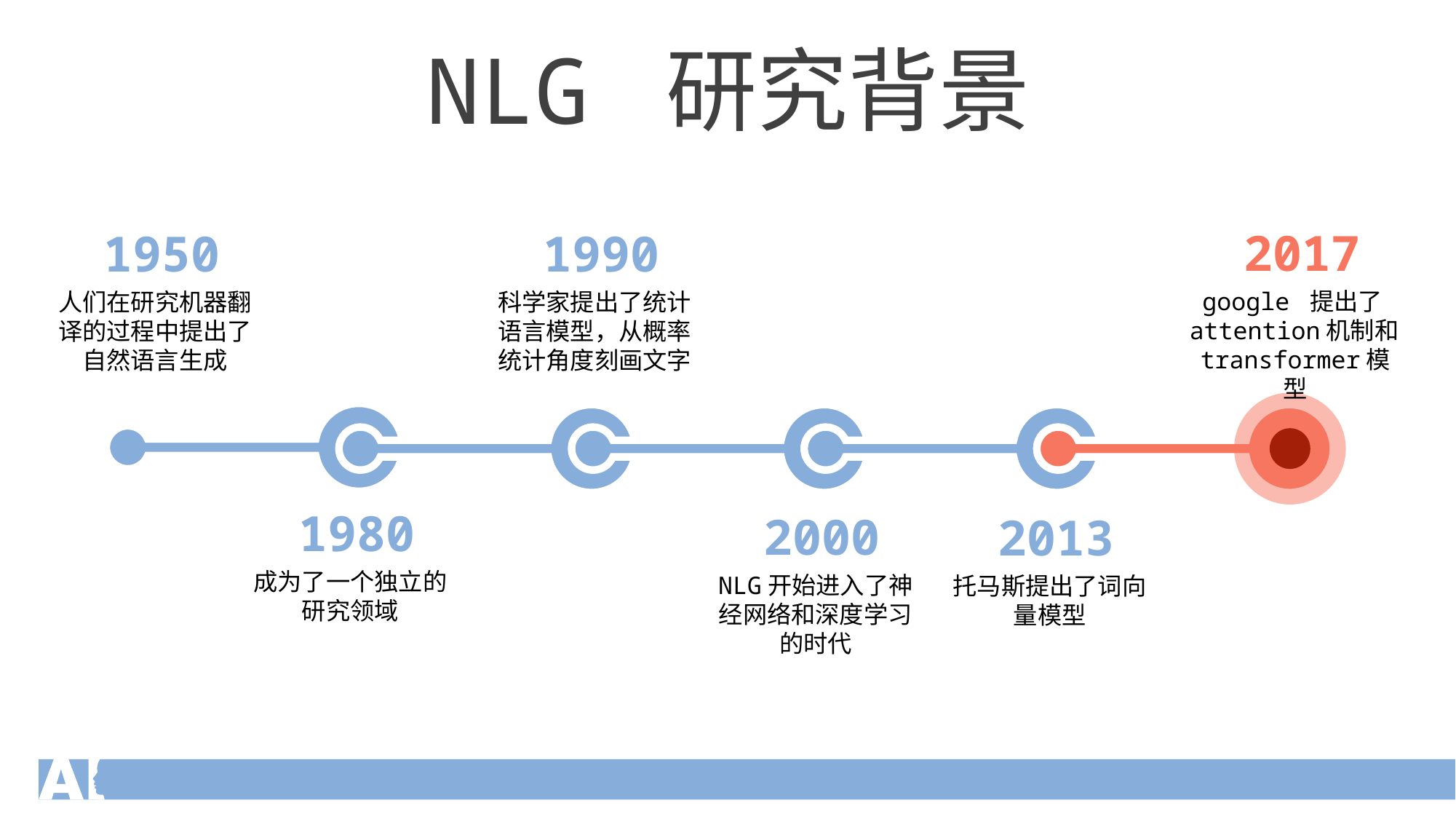

NLG 研究背景
2017
google 提出了attention机制和transformer模型
1950
人们在研究机器翻译的过程中提出了自然语言生成

1990
科学家提出了统计语言模型，从概率统计角度刻画文字

1980
成为了一个独立的研究领域
2000
NLG开始进入了神经网络和深度学习的时代
2013
托马斯提出了词向量模型